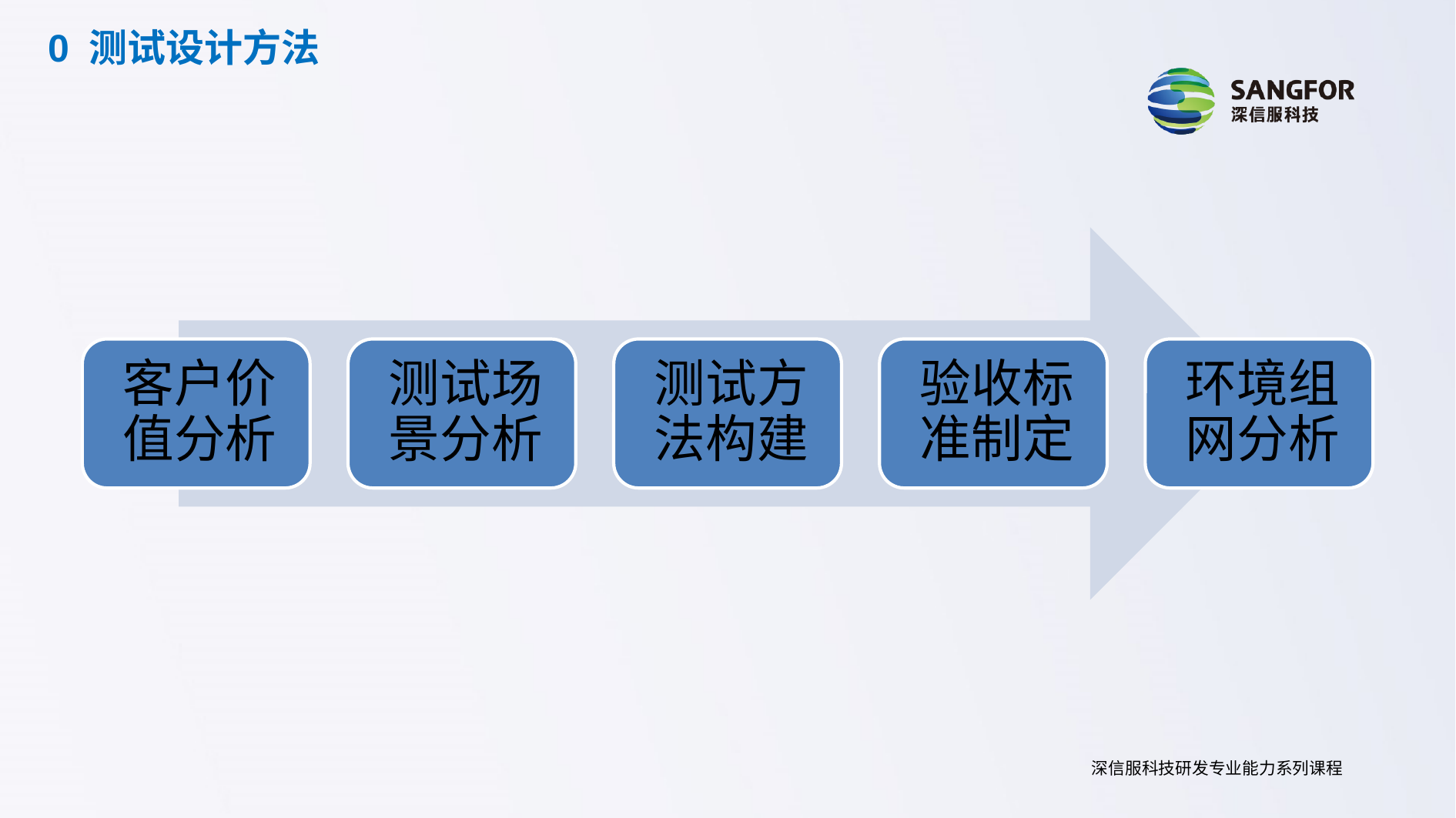

0 测试设计方法
客户价值分析
测试场景分析
测试方法构建
验收标准制定
环境组网分析